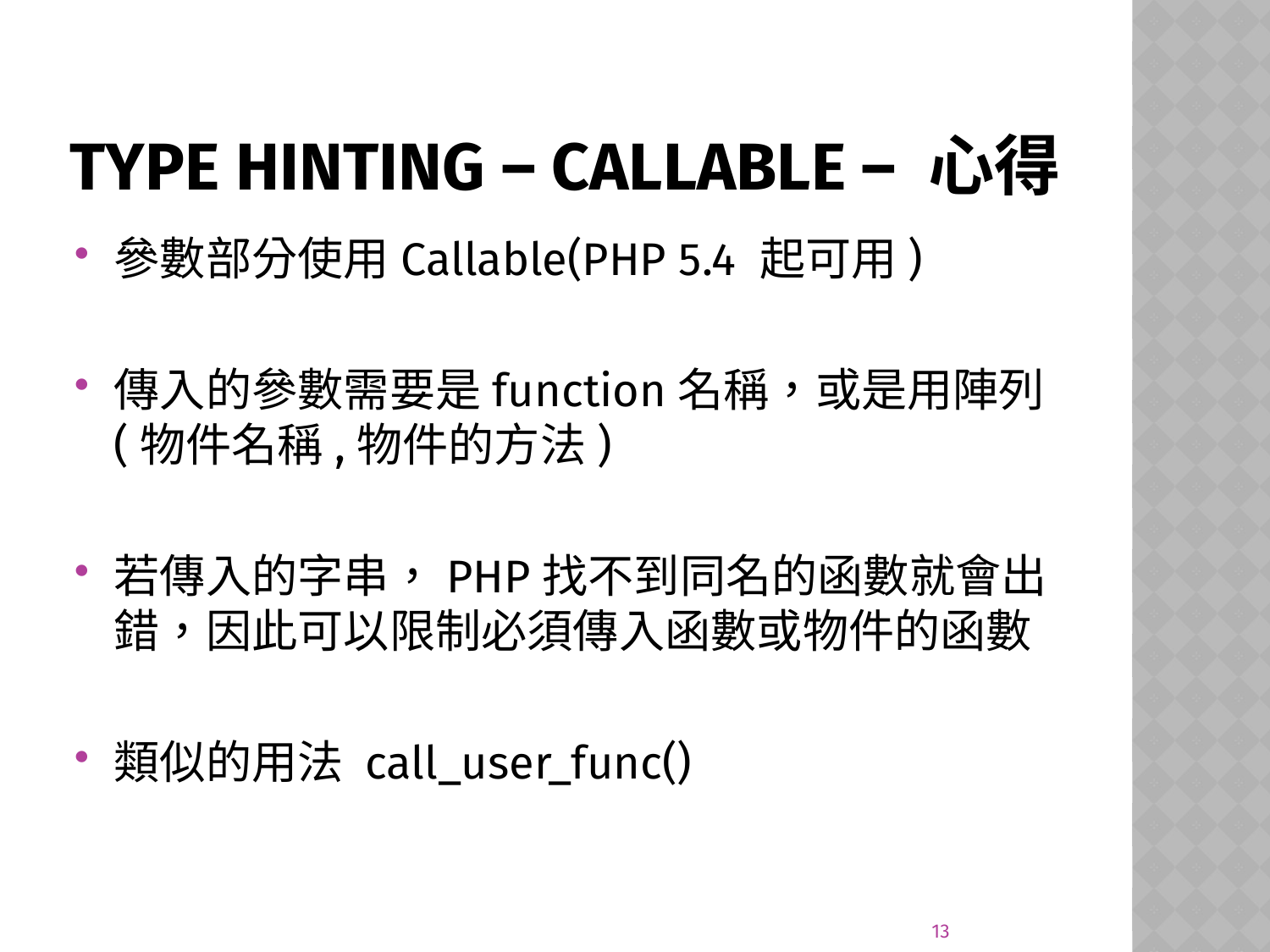

# Type Hinting – callable – 心得
參數部分使用Callable(PHP 5.4 起可用)

傳入的參數需要是function名稱，或是用陣列(物件名稱,物件的方法)

若傳入的字串，PHP找不到同名的函數就會出錯，因此可以限制必須傳入函數或物件的函數

類似的用法 call_user_func()

13